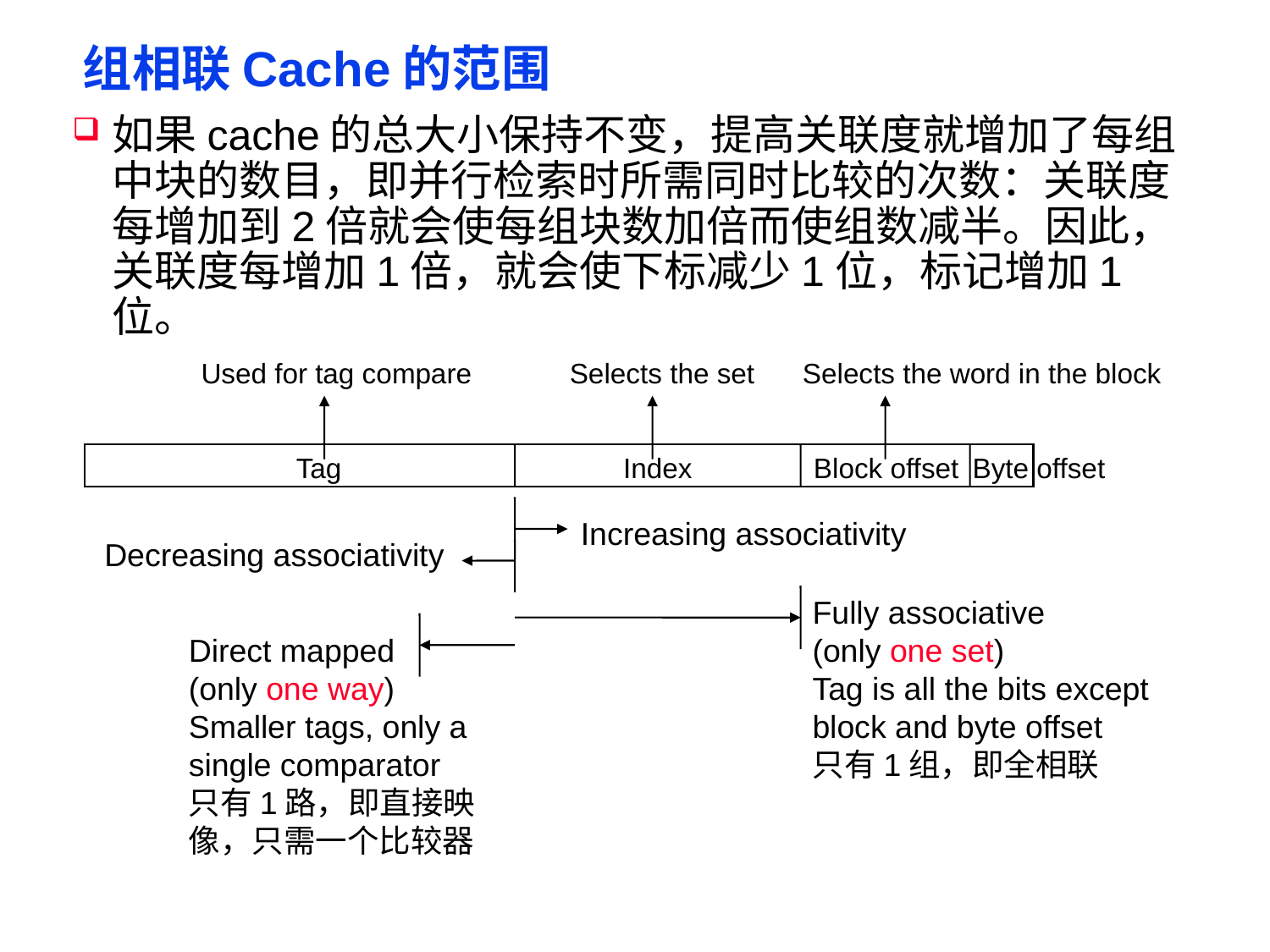

# 组相联Cache的范围
如果cache的总大小保持不变，提高关联度就增加了每组中块的数目，即并行检索时所需同时比较的次数：关联度每增加到2倍就会使每组块数加倍而使组数减半。因此，关联度每增加1倍，就会使下标减少1位，标记增加1位。
Used for tag compare

Selects the set

Selects the word in the block

Tag

Index

Block offset
Byte offset

Increasing associativity

Decreasing associativity

Fully associative
(only one set)
Tag is all the bits except
block and byte offset
只有1组，即全相联

Direct mapped
(only one way)
Smaller tags, only a single comparator
只有1路，即直接映像，只需一个比较器